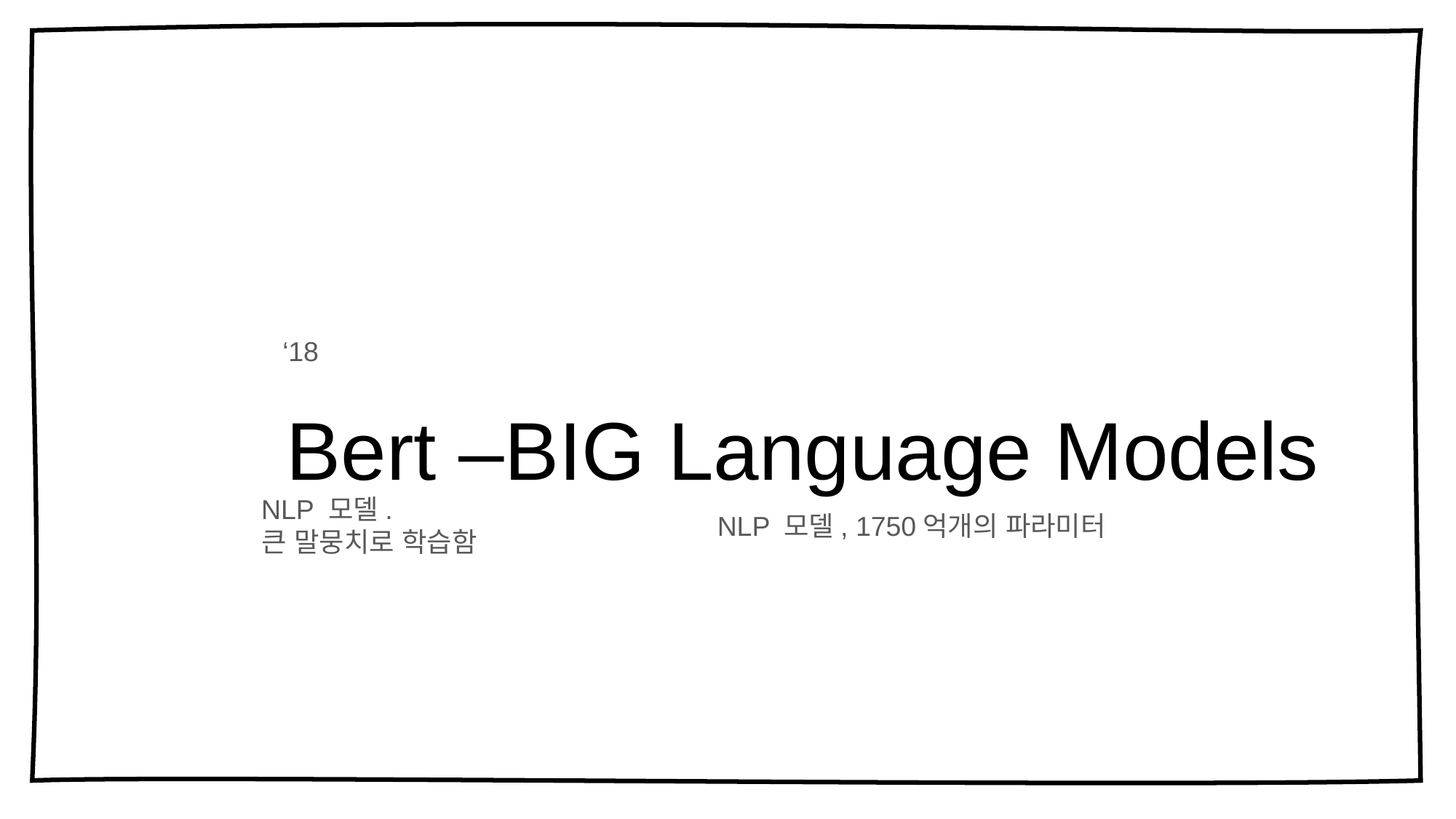

‘18
Bert –BIG Language Models
NLP 모델.
큰 말뭉치로 학습함
NLP 모델, 1750억개의 파라미터